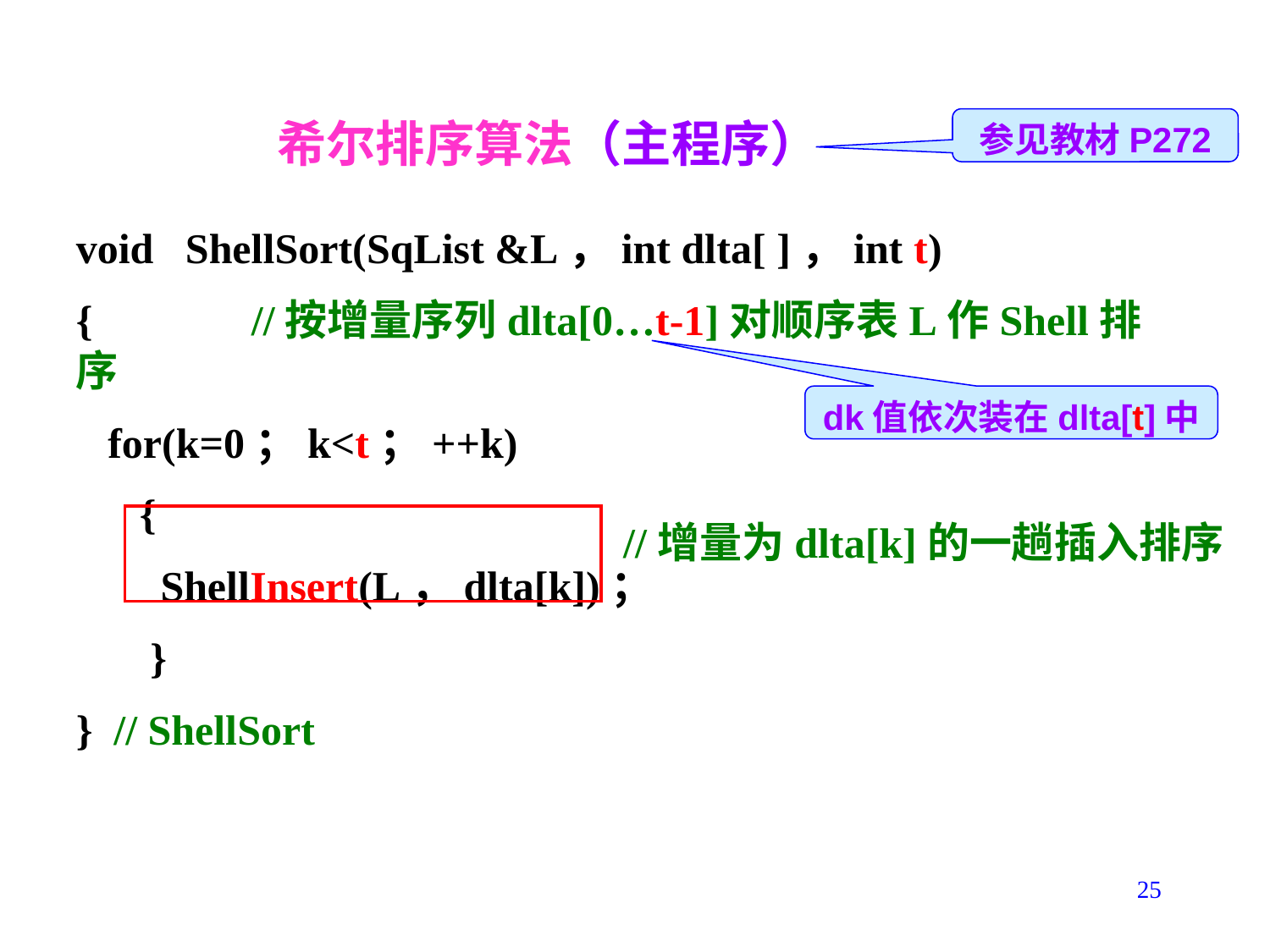

希尔排序算法（主程序）
参见教材P272
void   ShellSort(SqList &L，int dlta[ ]，int t)
{               //按增量序列dlta[0…t-1]对顺序表L作Shell排序
   for(k=0；k<t；++k)
      {
        ShellInsert(L，dlta[k])；
       }
}  // ShellSort
dk值依次装在dlta[t]中

//增量为dlta[k]的一趟插入排序
25